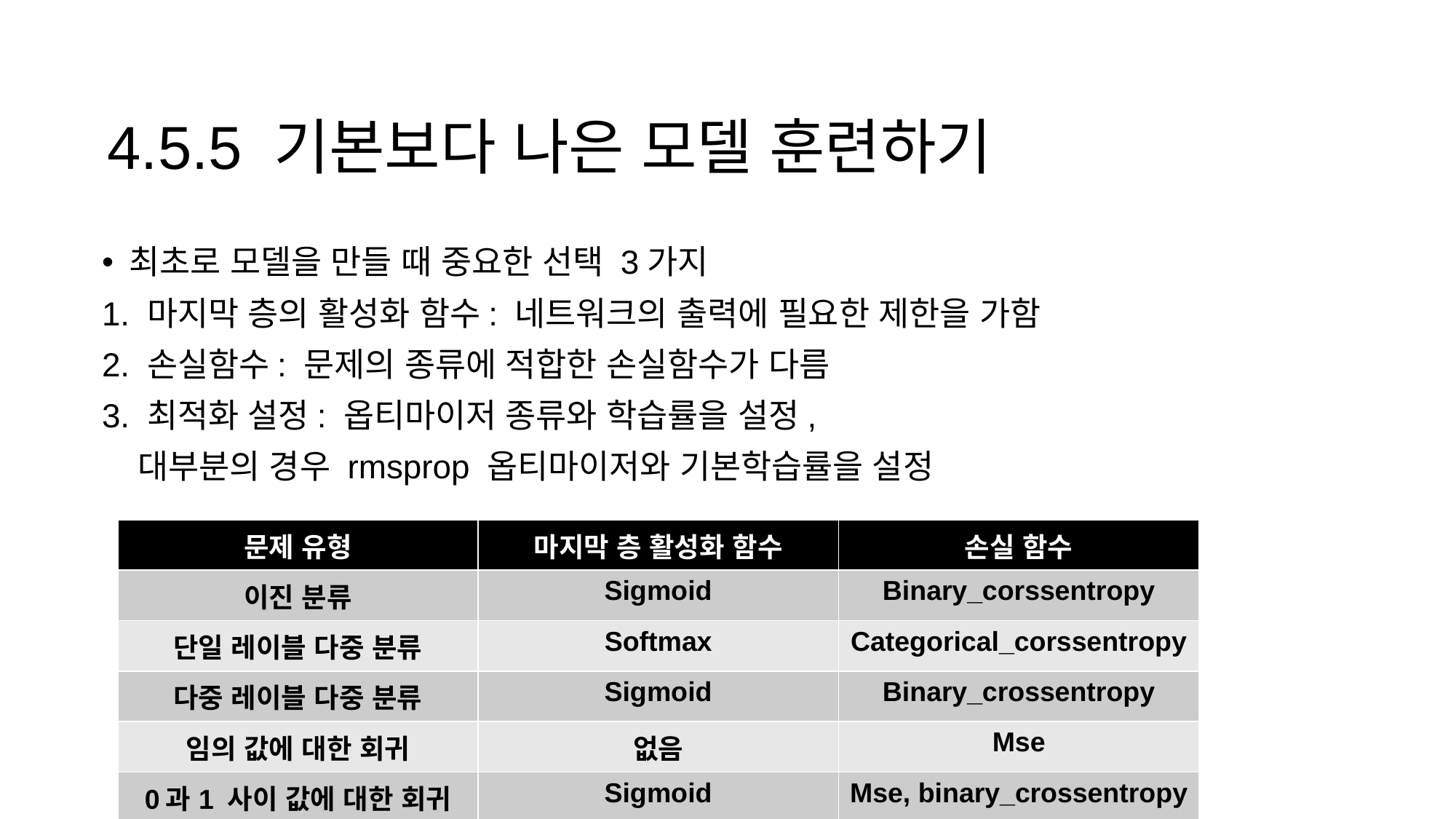

# 4.5.5 기본보다 나은 모델 훈련하기
최초로 모델을 만들 때 중요한 선택 3가지
1. 마지막 층의 활성화 함수: 네트워크의 출력에 필요한 제한을 가함
2. 손실함수: 문제의 종류에 적합한 손실함수가 다름
3. 최적화 설정: 옵티마이저 종류와 학습률을 설정,
   대부분의 경우 rmsprop 옵티마이저와 기본학습률을 설정

| 문제 유형 | 마지막 층 활성화 함수 | 손실 함수 |
| --- | --- | --- |
| 이진 분류 | Sigmoid | Binary\_corssentropy |
| 단일 레이블 다중 분류 | Softmax | Categorical\_corssentropy |
| 다중 레이블 다중 분류 | Sigmoid | Binary\_crossentropy |
| 임의 값에 대한 회귀 | 없음 | Mse |
| 0과1 사이 값에 대한 회귀 | Sigmoid | Mse, binary\_crossentropy |